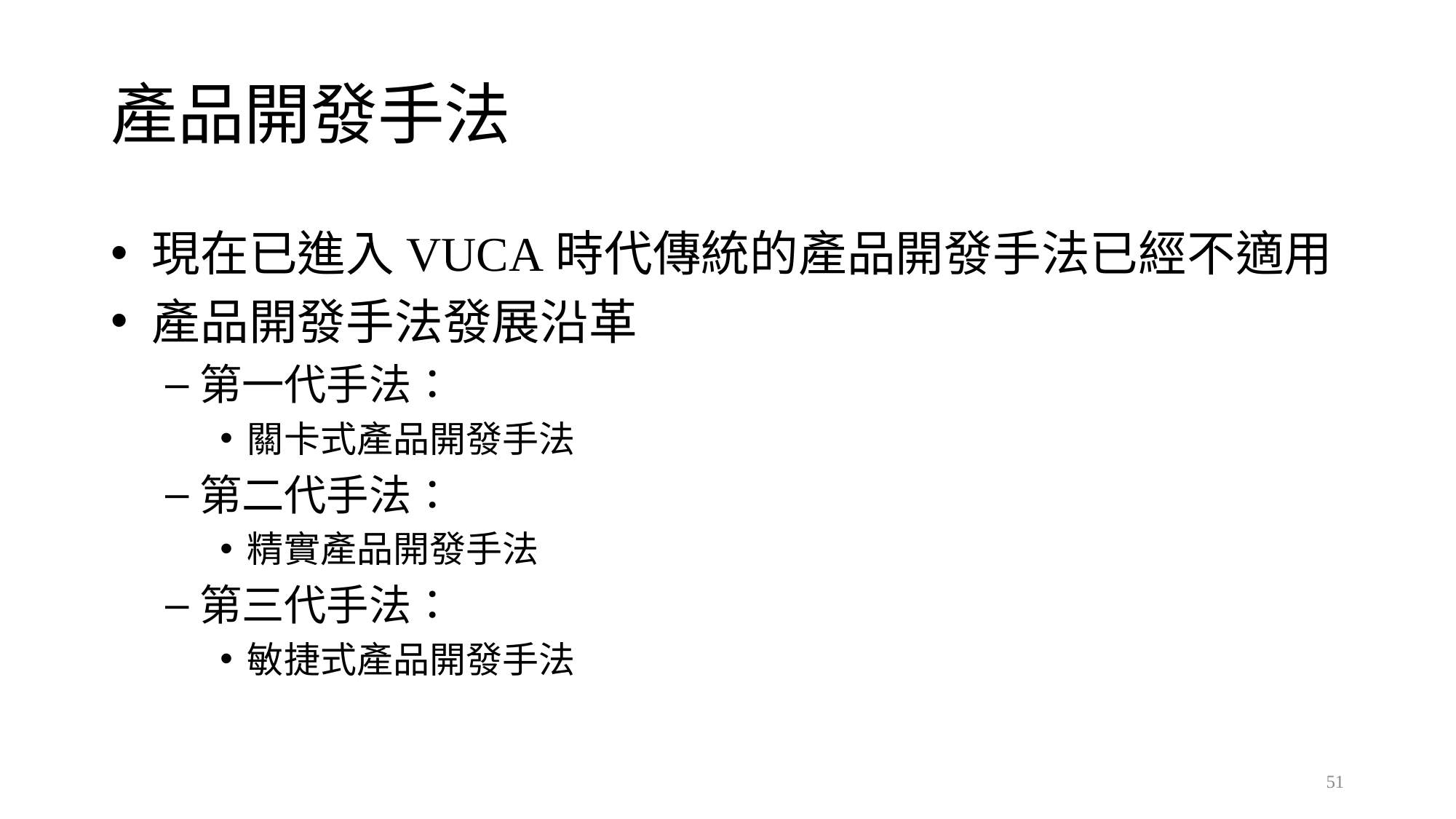

# 產品開發手法
現在已進入VUCA時代傳統的產品開發手法已經不適用
產品開發手法發展沿革
第一代手法：
關卡式產品開發手法
第二代手法：
精實產品開發手法
第三代手法：
敏捷式產品開發手法
51